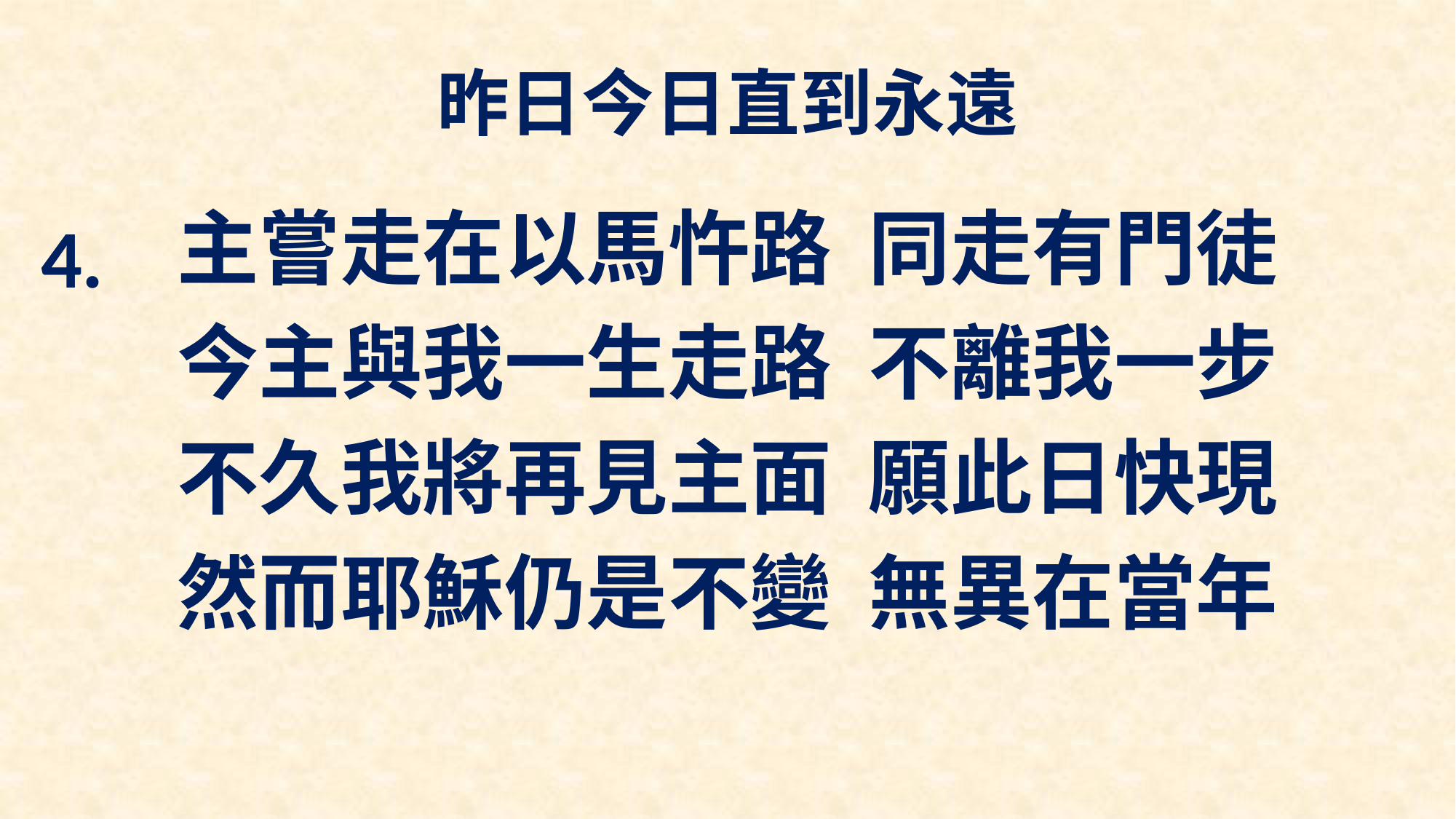

# 昨日今日直到永遠
主嘗走在以馬忤路  同走有門徒
今主與我一生走路  不離我一步
不久我將再見主面  願此日快現
然而耶穌仍是不變  無異在當年
4.